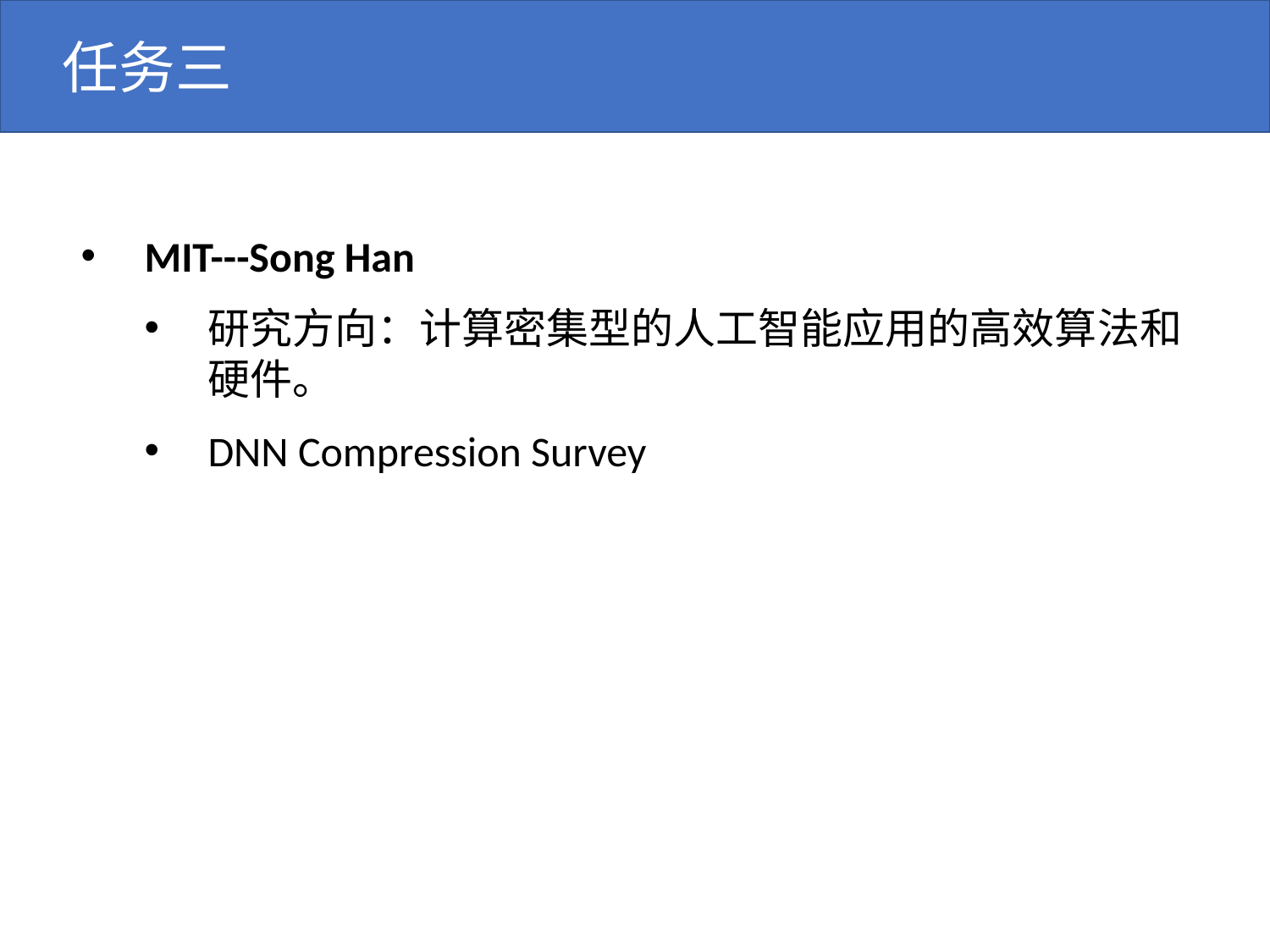

任务三
MIT---Song Han
研究方向：计算密集型的人工智能应用的高效算法和硬件。
DNN Compression Survey